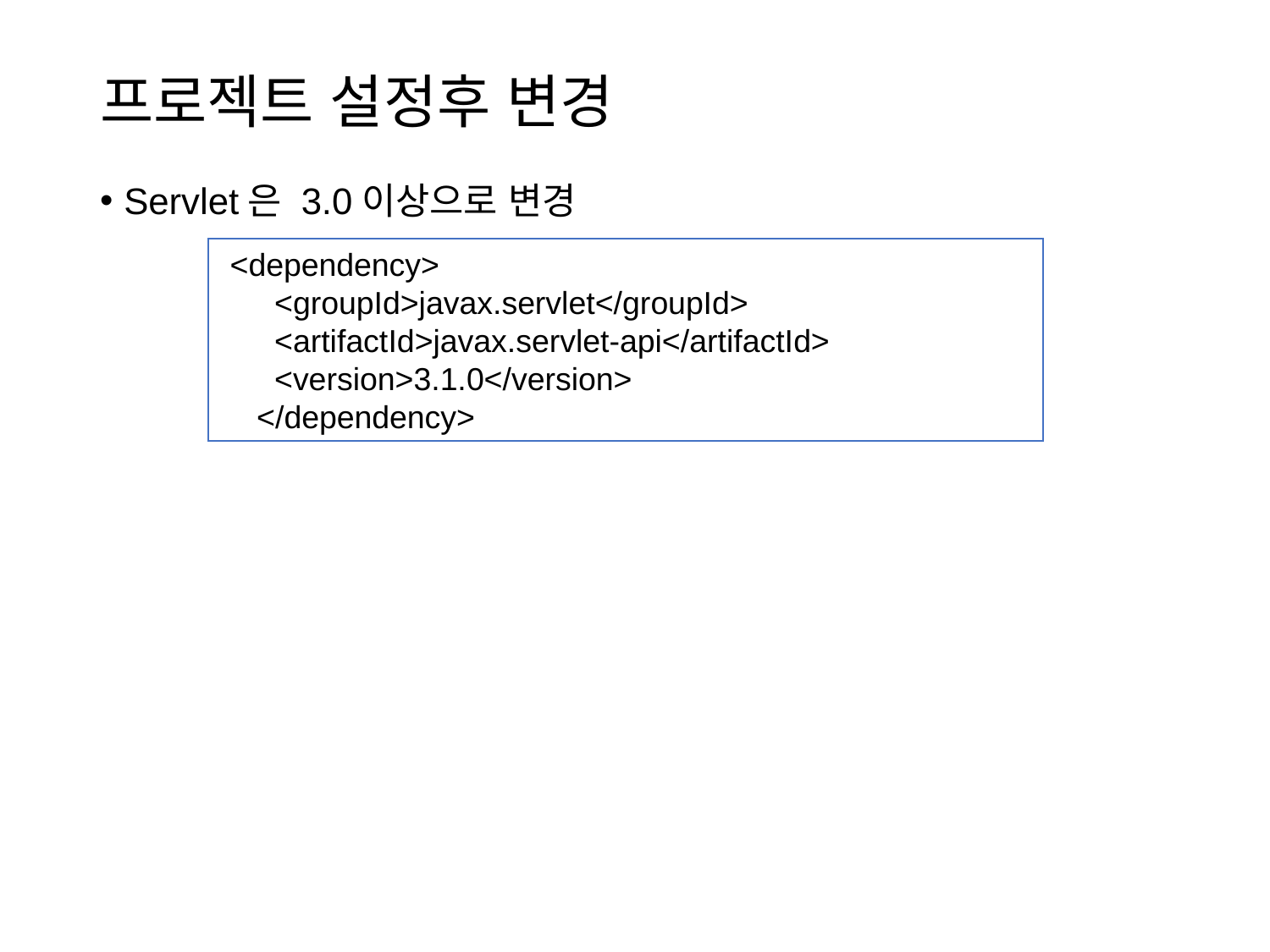

# 프로젝트 설정후 변경
Servlet은 3.0이상으로 변경
 <dependency>
      <groupId>javax.servlet</groupId>
      <artifactId>javax.servlet-api</artifactId>
      <version>3.1.0</version>
    </dependency>